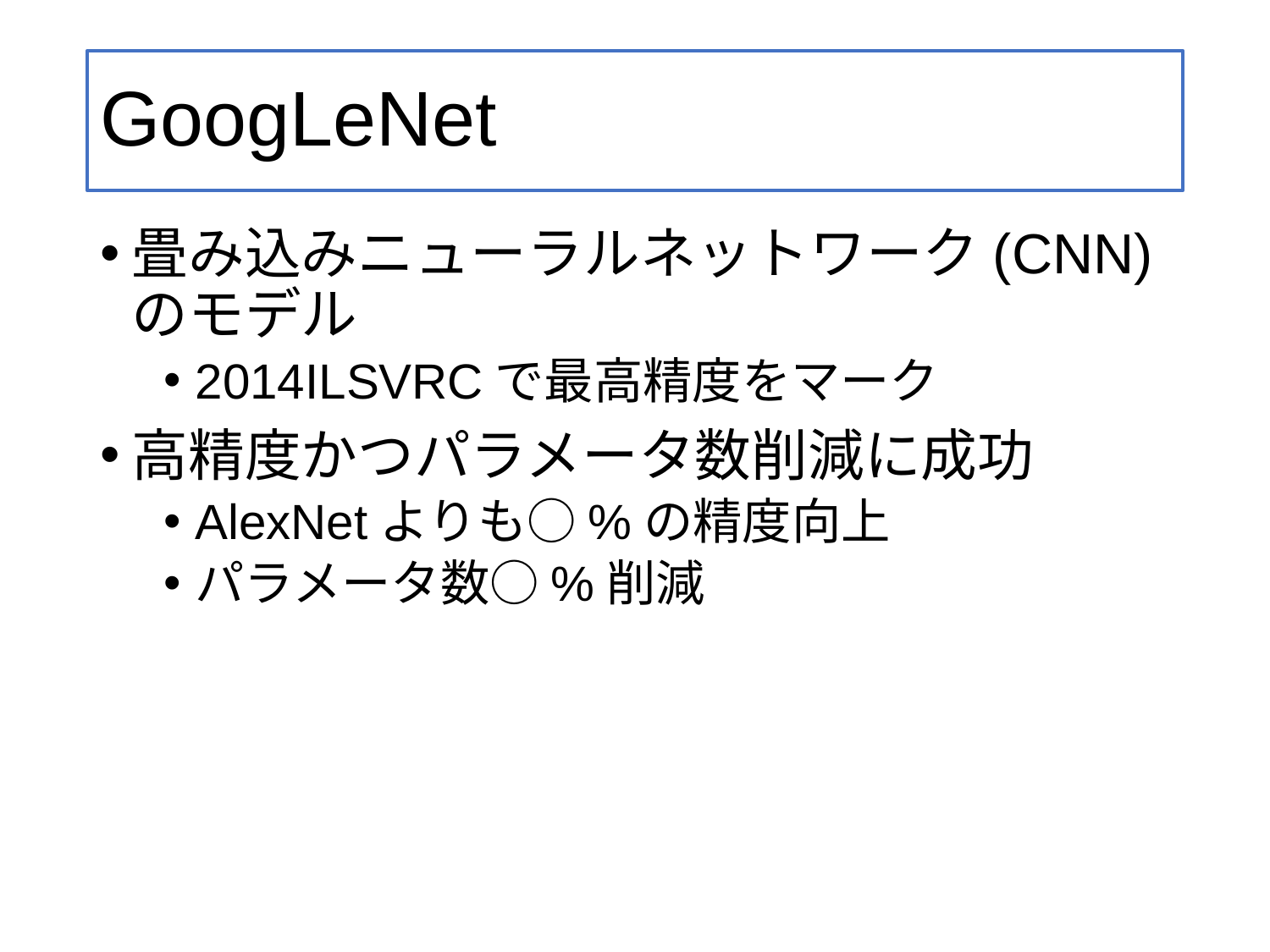

# GoogLeNet
畳み込みニューラルネットワーク(CNN)のモデル
2014ILSVRCで最高精度をマーク
高精度かつパラメータ数削減に成功
AlexNetよりも○%の精度向上
パラメータ数○%削減